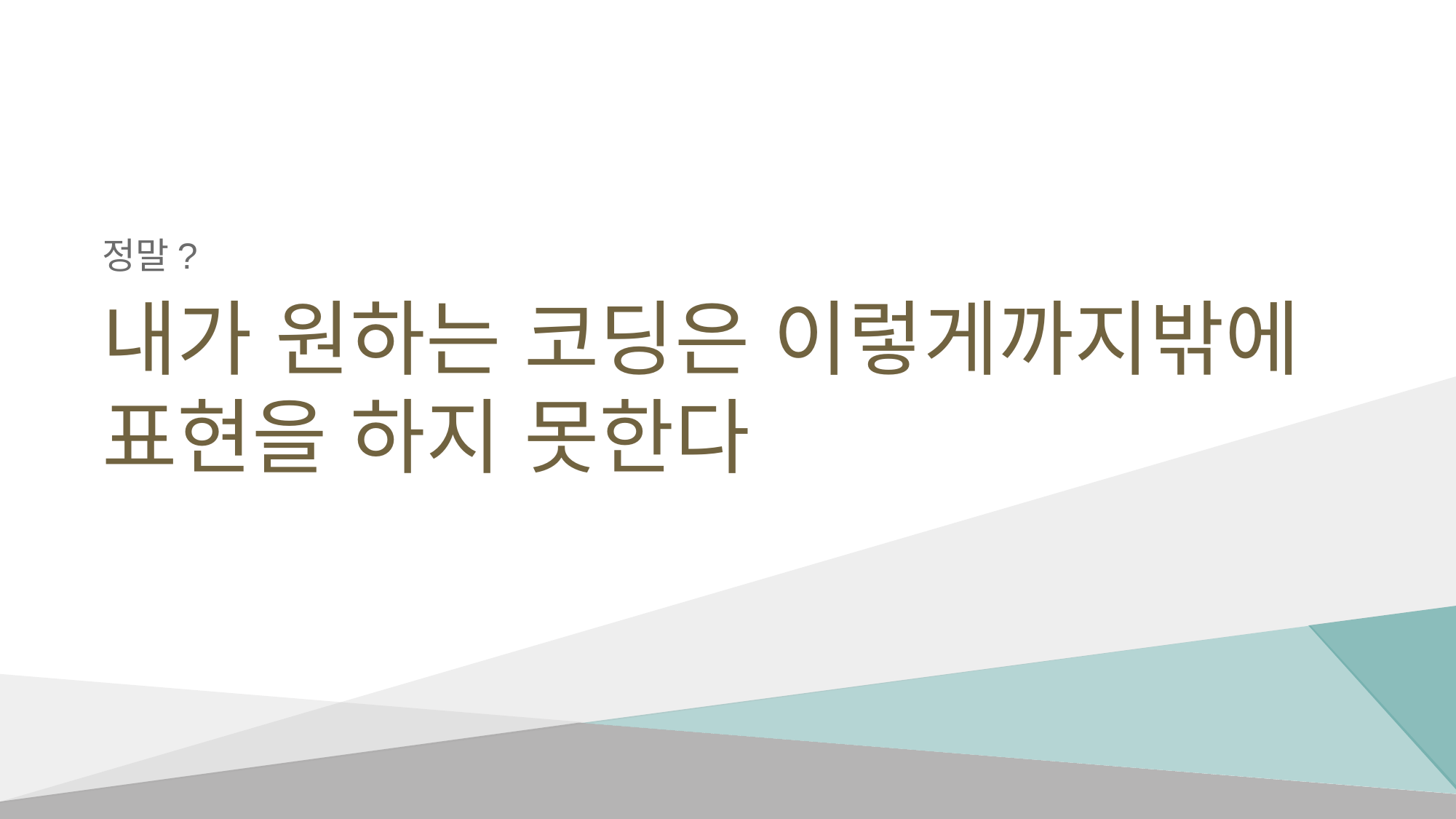

정말?
# 내가 원하는 코딩은 이렇게까지밖에 표현을 하지 못한다